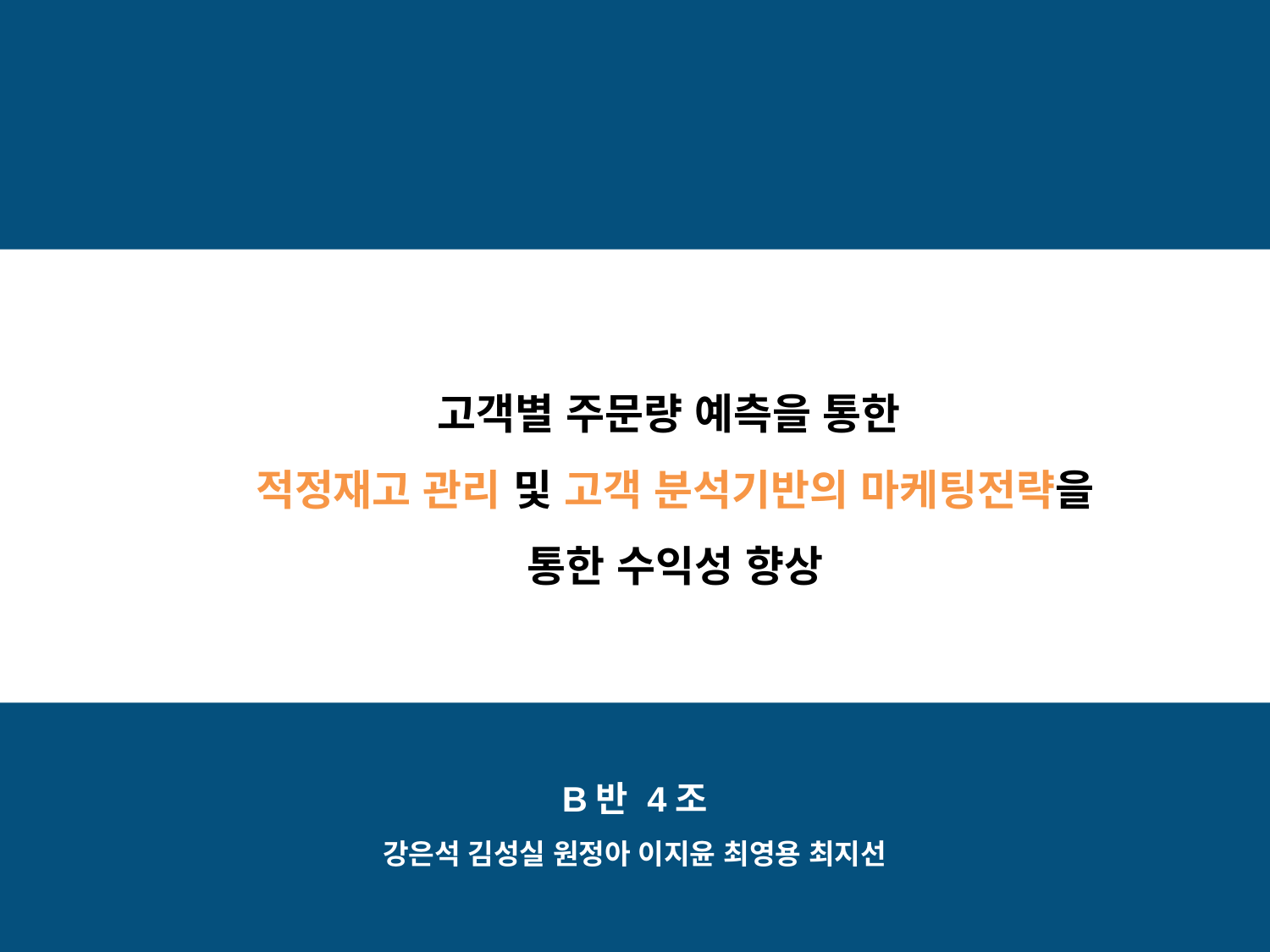

ㅇ라ㅓㅇ라ㅣㅓ마ㅣ
고객별 주문량 예측을 통한
적정재고 관리 및 고객 분석기반의 마케팅전략을
통한 수익성 향상
B반 4조
강은석 김성실 원정아 이지윤 최영용 최지선